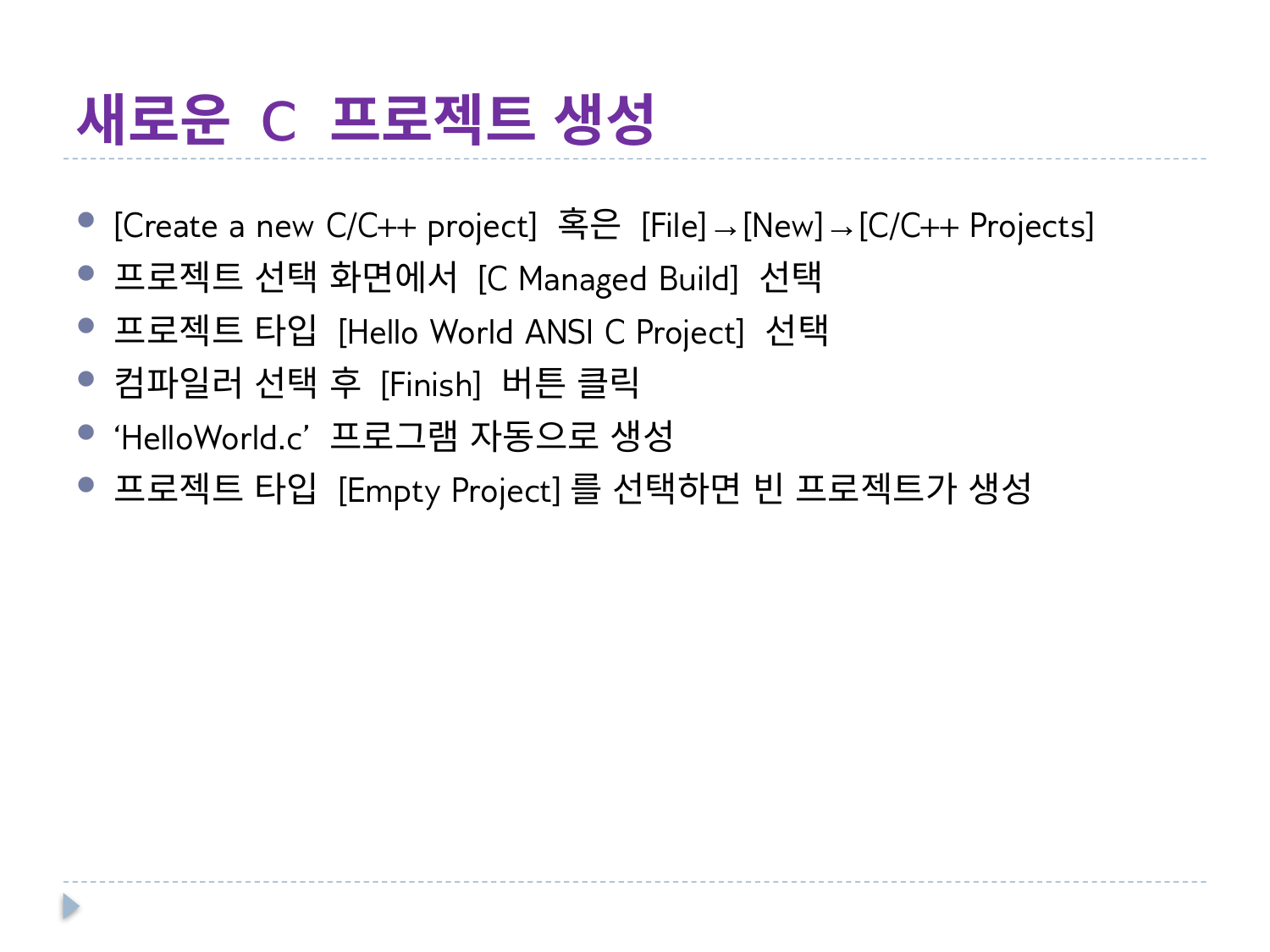

# 새로운 C 프로젝트 생성
[Create a new C/C++ project] 혹은 [File]→[New]→[C/C++ Projects]
프로젝트 선택 화면에서 [C Managed Build] 선택
프로젝트 타입 [Hello World ANSI C Project] 선택
컴파일러 선택 후 [Finish] 버튼 클릭
‘HelloWorld.c’ 프로그램 자동으로 생성
프로젝트 타입 [Empty Project]를 선택하면 빈 프로젝트가 생성